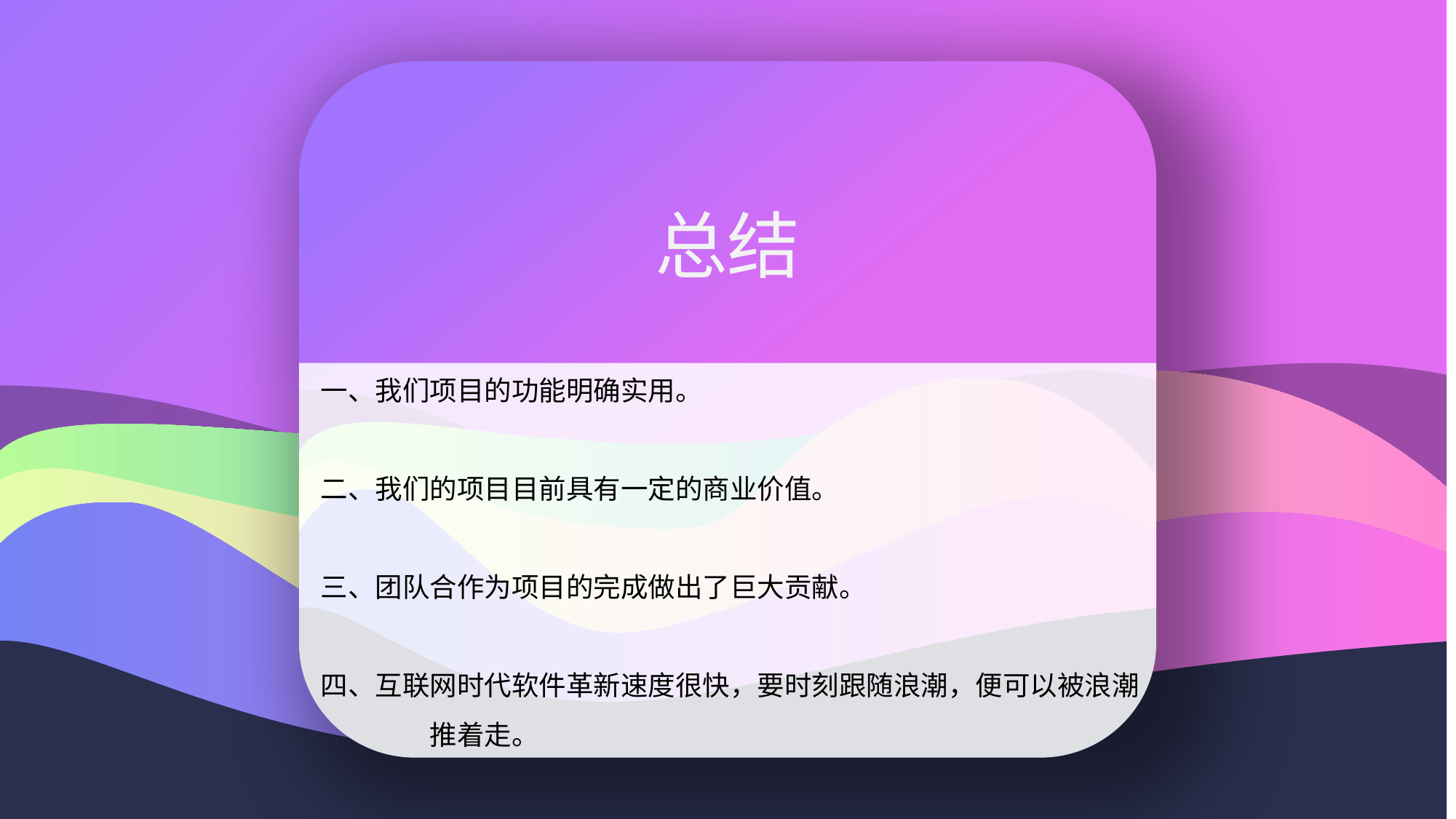

总结
一、我们项目的功能明确实用。

二、我们的项目目前具有一定的商业价值。

三、团队合作为项目的完成做出了巨大贡献。

四、互联网时代软件革新速度很快，要时刻跟随浪潮，便可以被浪潮
	推着走。